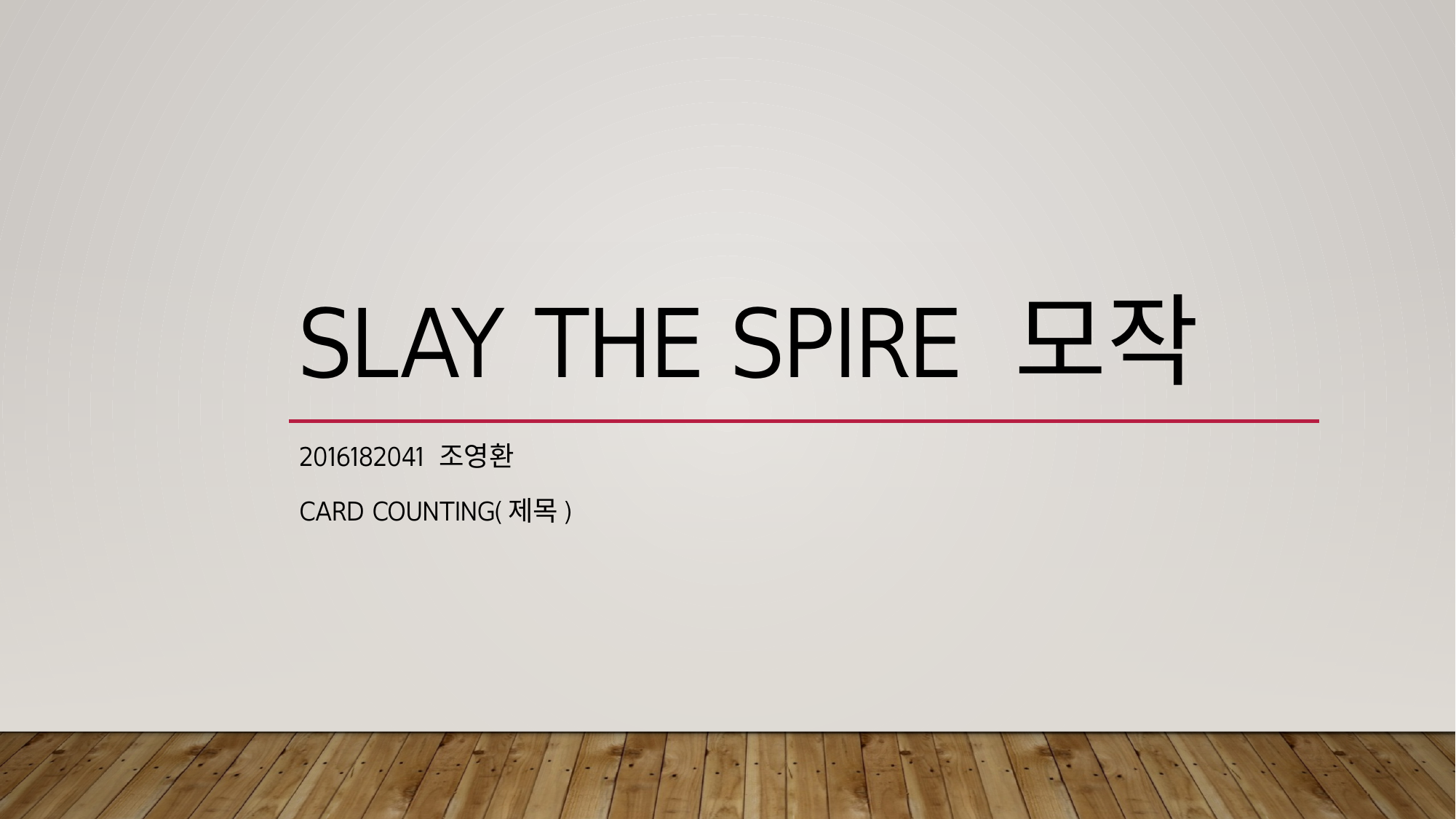

# Slay the spire 모작
2016182041 조영환
Card counting(제목)